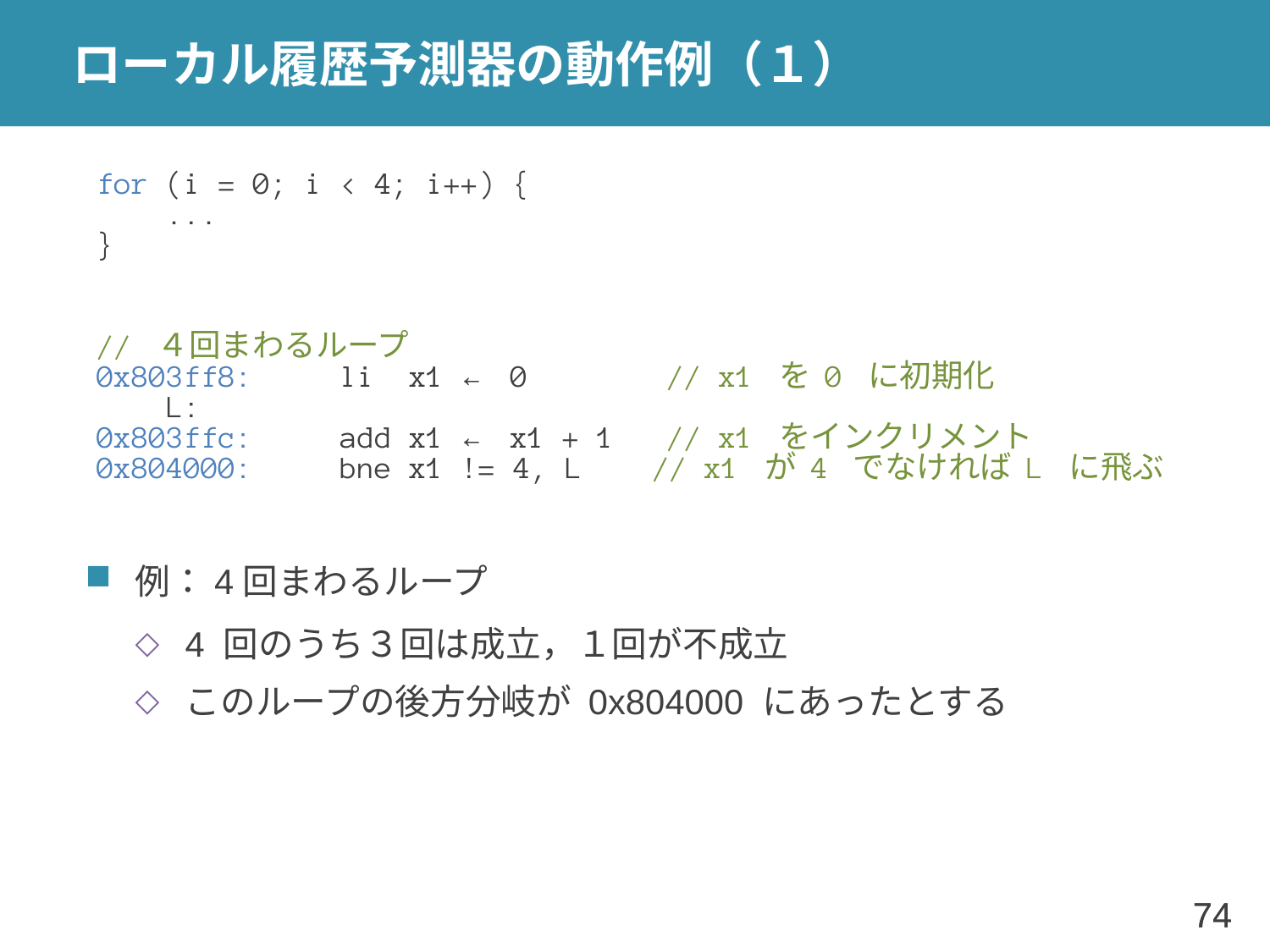

# ローカル履歴予測器の動作例（１）
for (i = 0; i < 4; i++) {
    ...
}
// ４回まわるループ
0x803ff8:     li  x1 ← 0        // x1 を 0 に初期化
    L:
0x803ffc:     add x1 ← x1 + 1   // x1 をインクリメント
0x804000:     bne x1 != 4, L    // x1 が 4 でなければ L に飛ぶ
例：4回まわるループ
4 回のうち３回は成立，１回が不成立
このループの後方分岐が 0x804000 にあったとする